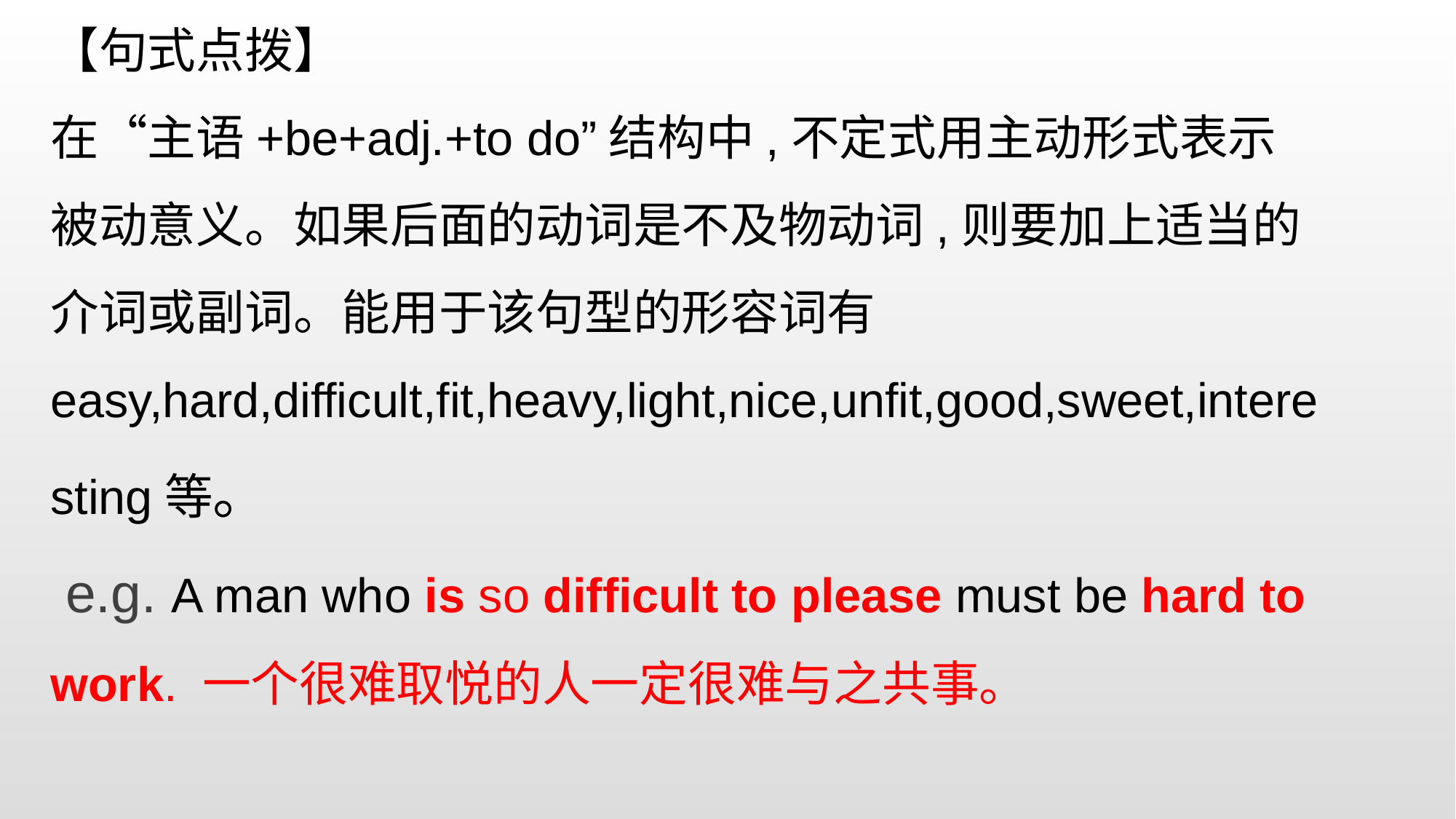

【句式点拨】
在“主语+be+adj.+to do”结构中,不定式用主动形式表示被动意义。如果后面的动词是不及物动词,则要加上适当的介词或副词。能用于该句型的形容词有easy,hard,difficult,fit,heavy,light,nice,unfit,good,sweet,interesting等。
 e.g. A man who is so difficult to please must be hard to work. 一个很难取悦的人一定很难与之共事。